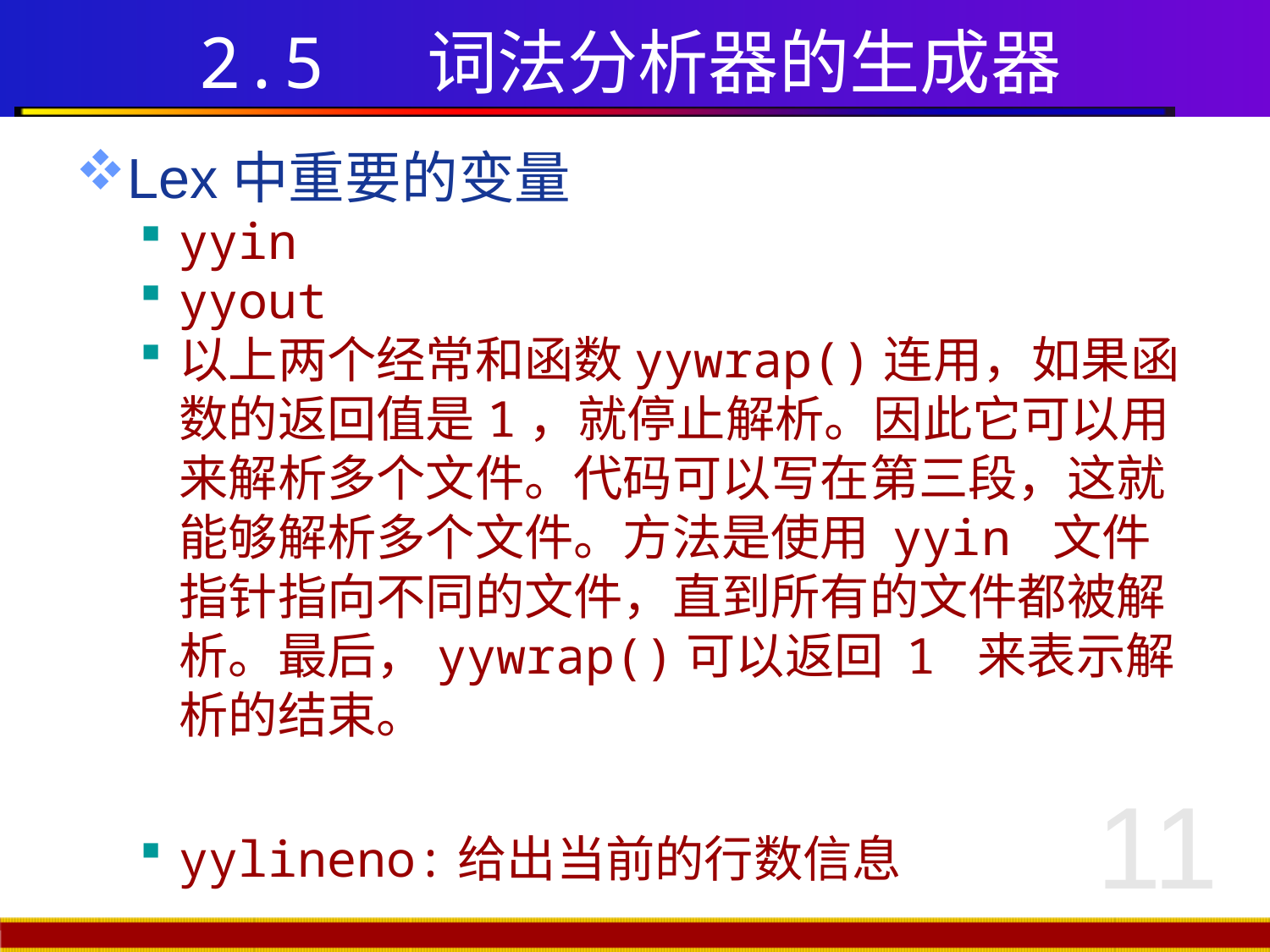

# 2.5  词法分析器的生成器
Lex中重要的变量
yyin
yyout
以上两个经常和函数yywrap()连用，如果函数的返回值是1，就停止解析。因此它可以用来解析多个文件。代码可以写在第三段，这就能够解析多个文件。方法是使用 yyin 文件指针指向不同的文件，直到所有的文件都被解析。最后，yywrap()可以返回 1 来表示解析的结束。

yylineno:给出当前的行数信息

11